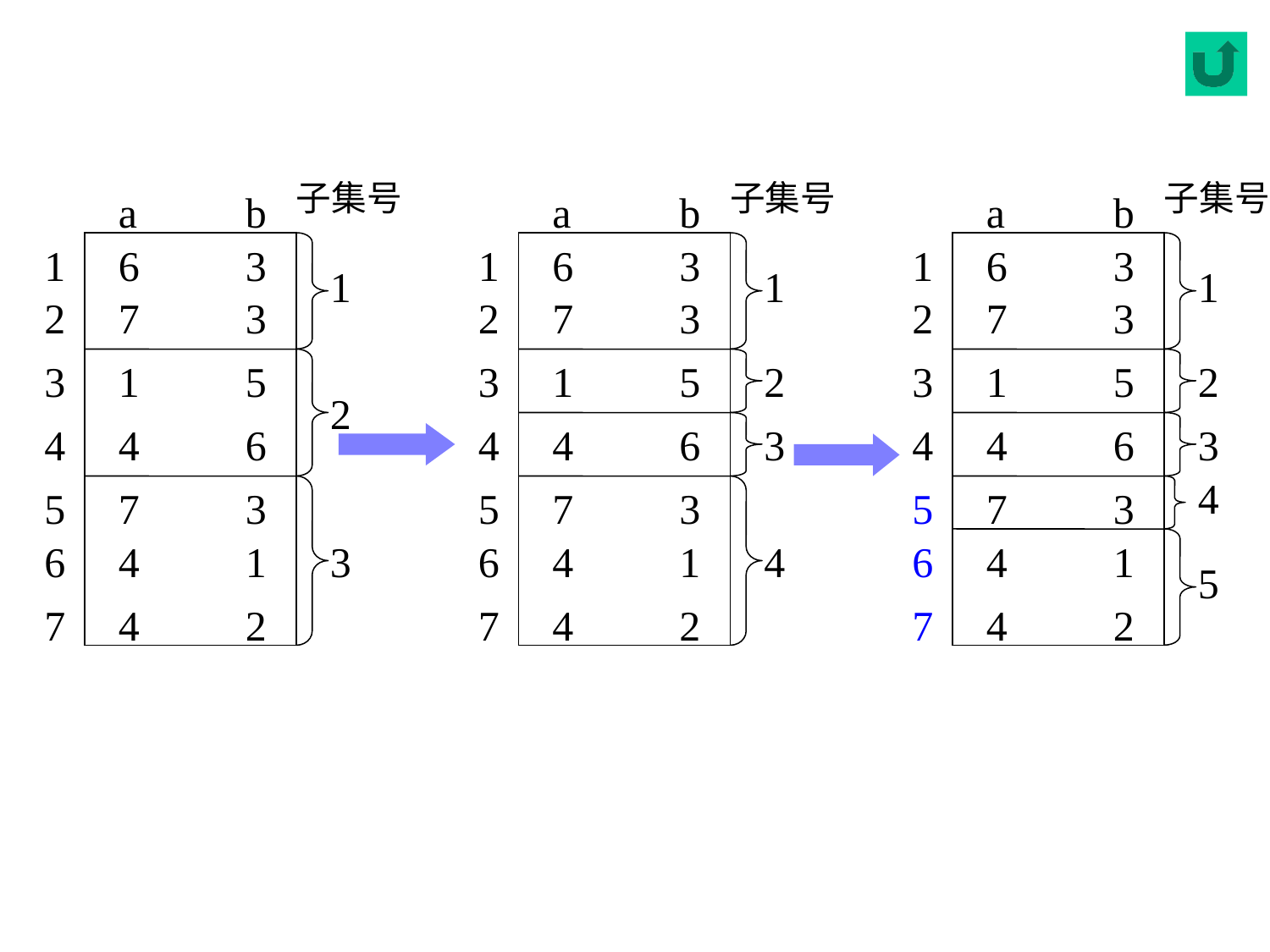

子集号
a
b
1

6
3
2
7
3
3

1
5
4
4
6
5

7
3
6
4
1
7
4
2

1

2

3
子集号
a
b
1

6
3
2
7
3
3

1
5
4
4
6
5

7
3
6
4
1
7
4
2

1

2

3

4
子集号
a
b
1

6
3
2
7
3
3

1
5
4
4
6
5

7
3
6
4
1
7
4
2

1

2

3
4

5